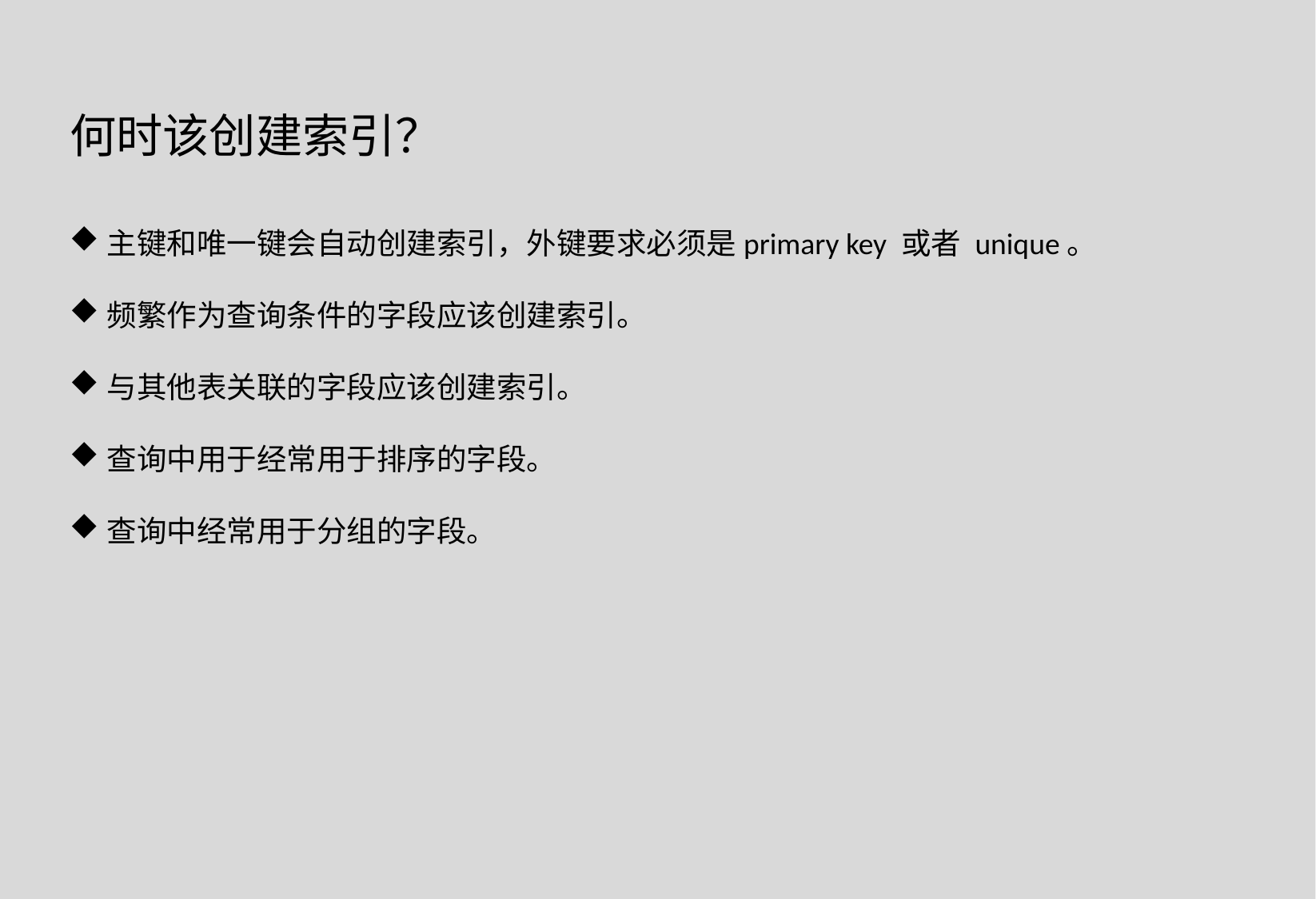

何时该创建索引？
主键和唯一键会自动创建索引，外键要求必须是primary key 或者 unique。

频繁作为查询条件的字段应该创建索引。

与其他表关联的字段应该创建索引。

查询中用于经常用于排序的字段。

查询中经常用于分组的字段。